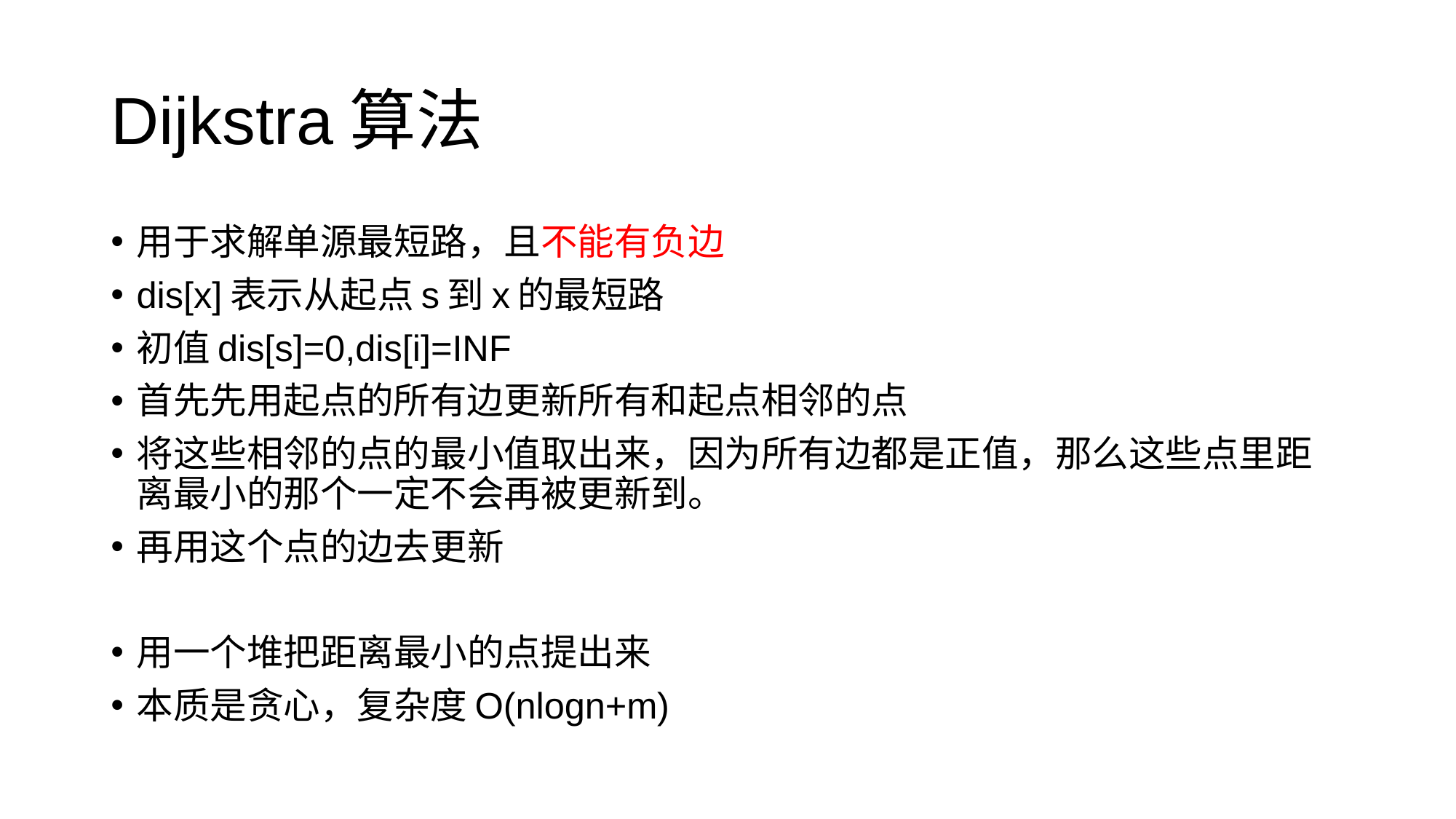

# Dijkstra算法
用于求解单源最短路，且不能有负边
dis[x]表示从起点s到x的最短路
初值dis[s]=0,dis[i]=INF
首先先用起点的所有边更新所有和起点相邻的点
将这些相邻的点的最小值取出来，因为所有边都是正值，那么这些点里距离最小的那个一定不会再被更新到。
再用这个点的边去更新

用一个堆把距离最小的点提出来
本质是贪心，复杂度O(nlogn+m)